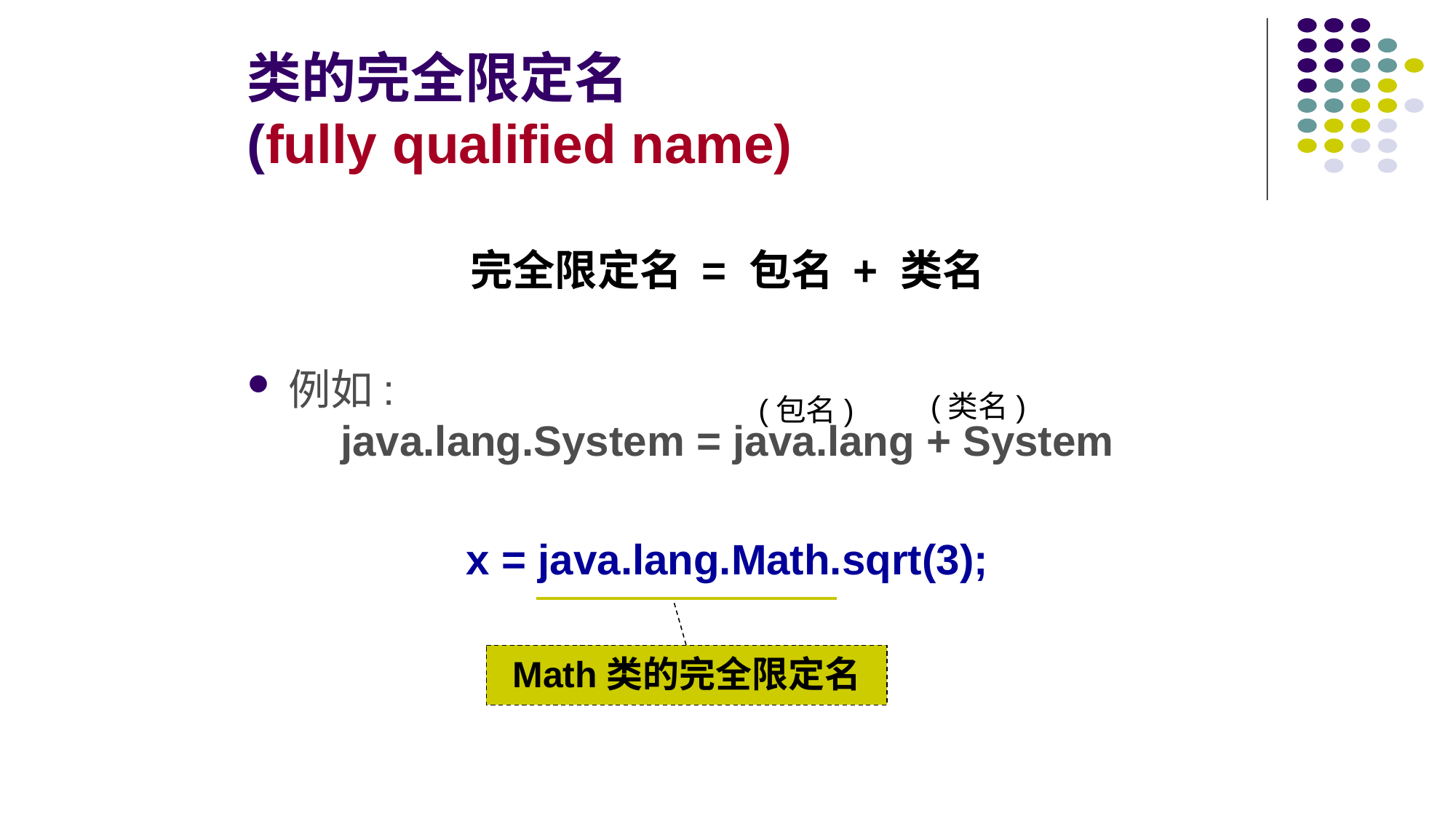

# 类的完全限定名 (fully qualified name)

完全限定名 = 包名 + 类名

例如:
java.lang.System = java.lang + System

x = java.lang.Math.sqrt(3);

(类名)
(包名)
Math类的完全限定名
88